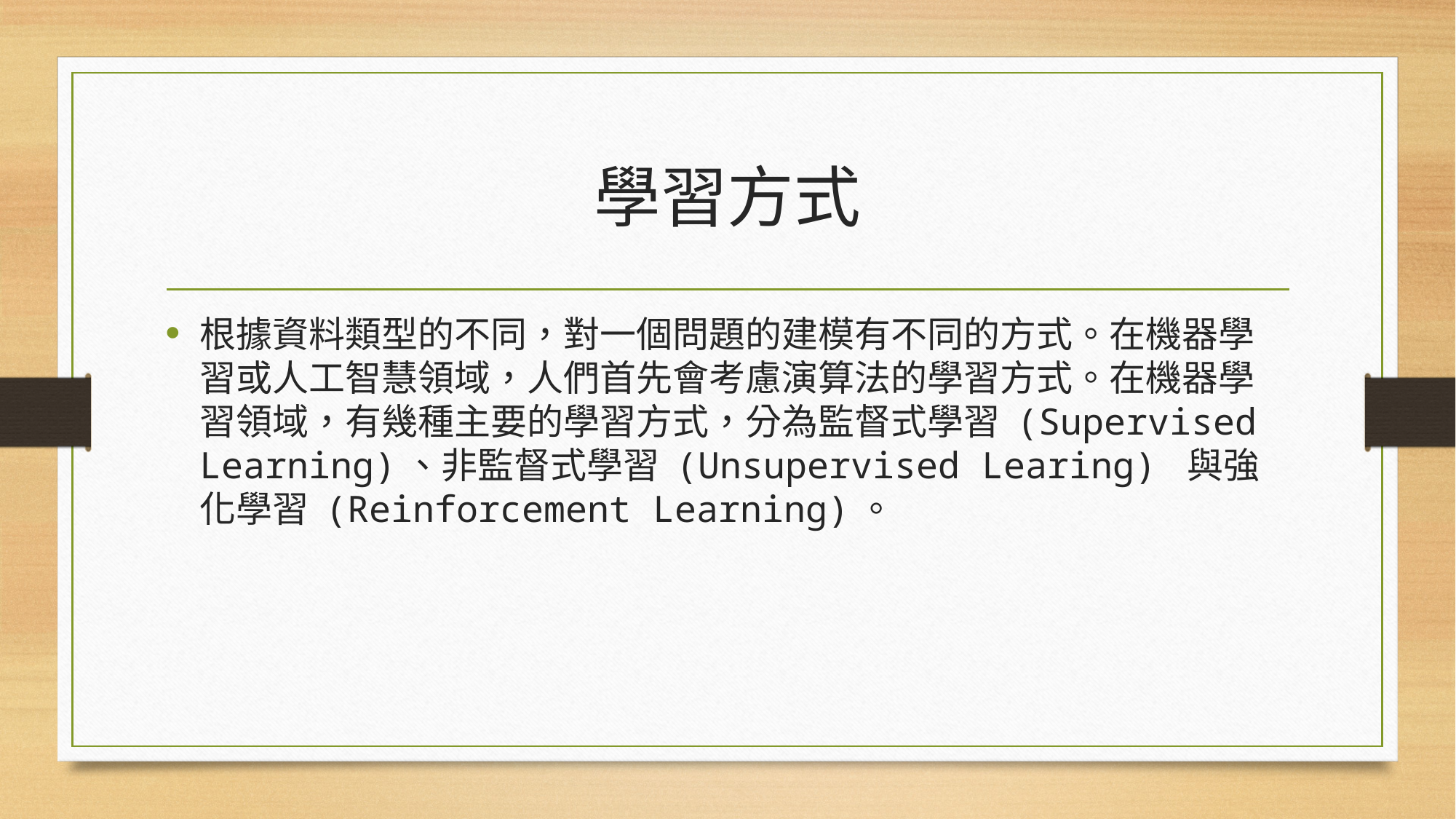

# 學習方式
根據資料類型的不同，對一個問題的建模有不同的方式。在機器學習或人工智慧領域，人們首先會考慮演算法的學習方式。在機器學習領域，有幾種主要的學習方式，分為監督式學習 (Supervised Learning)、非監督式學習 (Unsupervised Learing) 與強化學習 (Reinforcement Learning)。